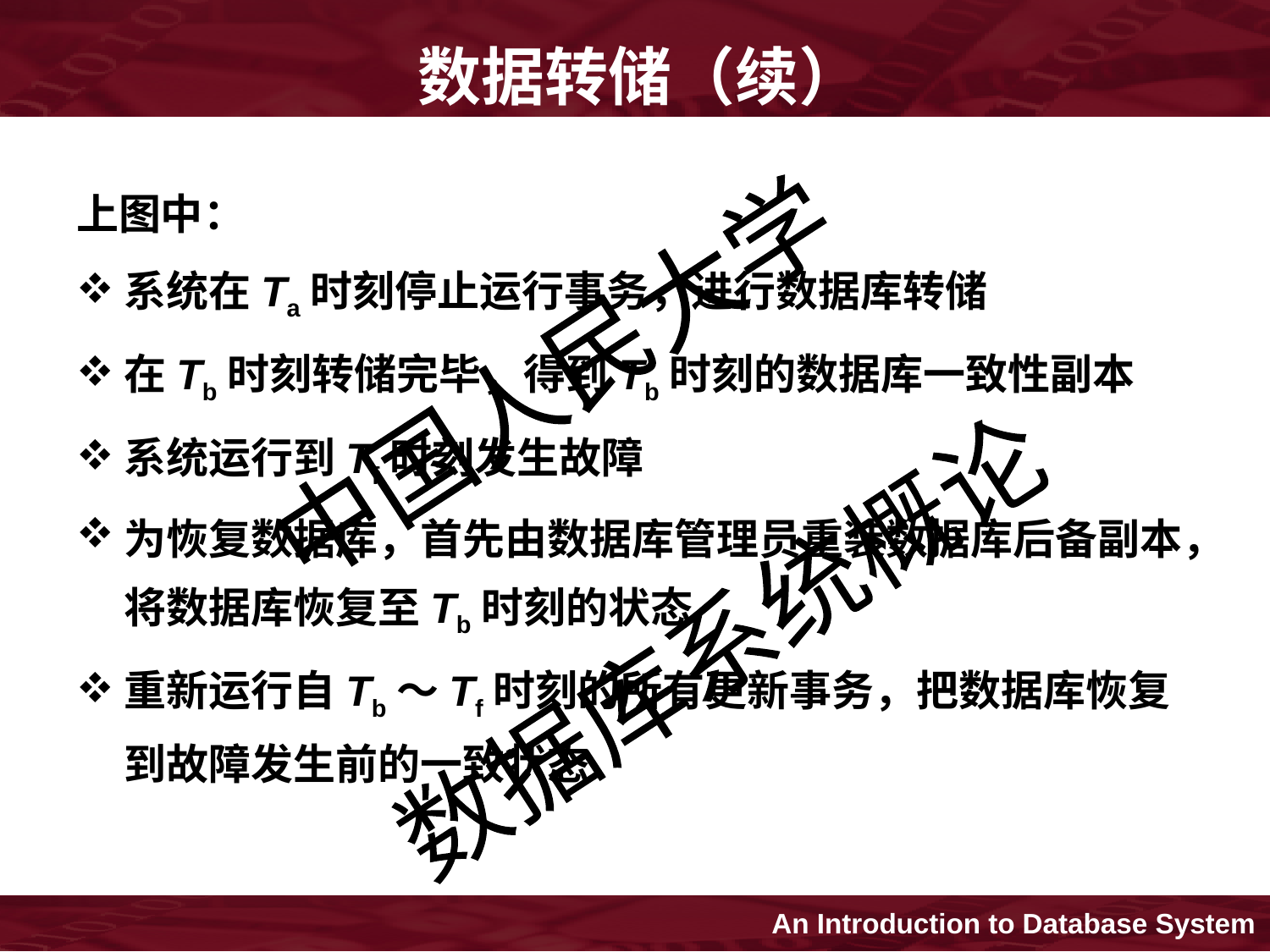

数据转储（续）
上图中：
系统在Ta时刻停止运行事务，进行数据库转储
在Tb时刻转储完毕，得到Tb时刻的数据库一致性副本
系统运行到Tf时刻发生故障
为恢复数据库，首先由数据库管理员重装数据库后备副本，将数据库恢复至Tb时刻的状态
重新运行自Tb～Tf时刻的所有更新事务，把数据库恢复到故障发生前的一致状态